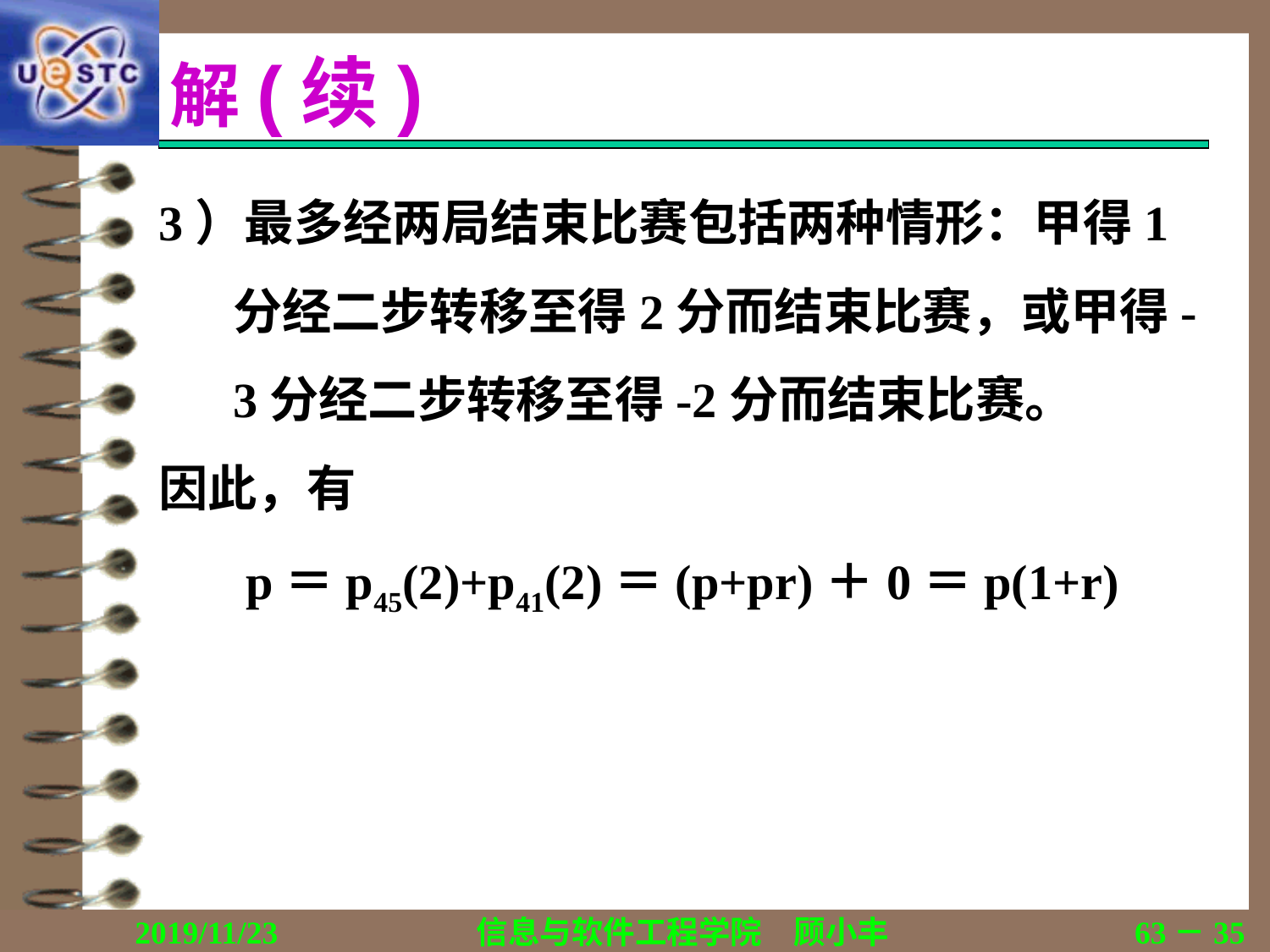

# 解(续)
3）最多经两局结束比赛包括两种情形：甲得1分经二步转移至得2分而结束比赛，或甲得-3分经二步转移至得-2分而结束比赛。
因此，有
p＝p45(2)+p41(2)＝(p+pr)＋0＝p(1+r)
2019/11/23
信息与软件工程学院　顾小丰
63－35